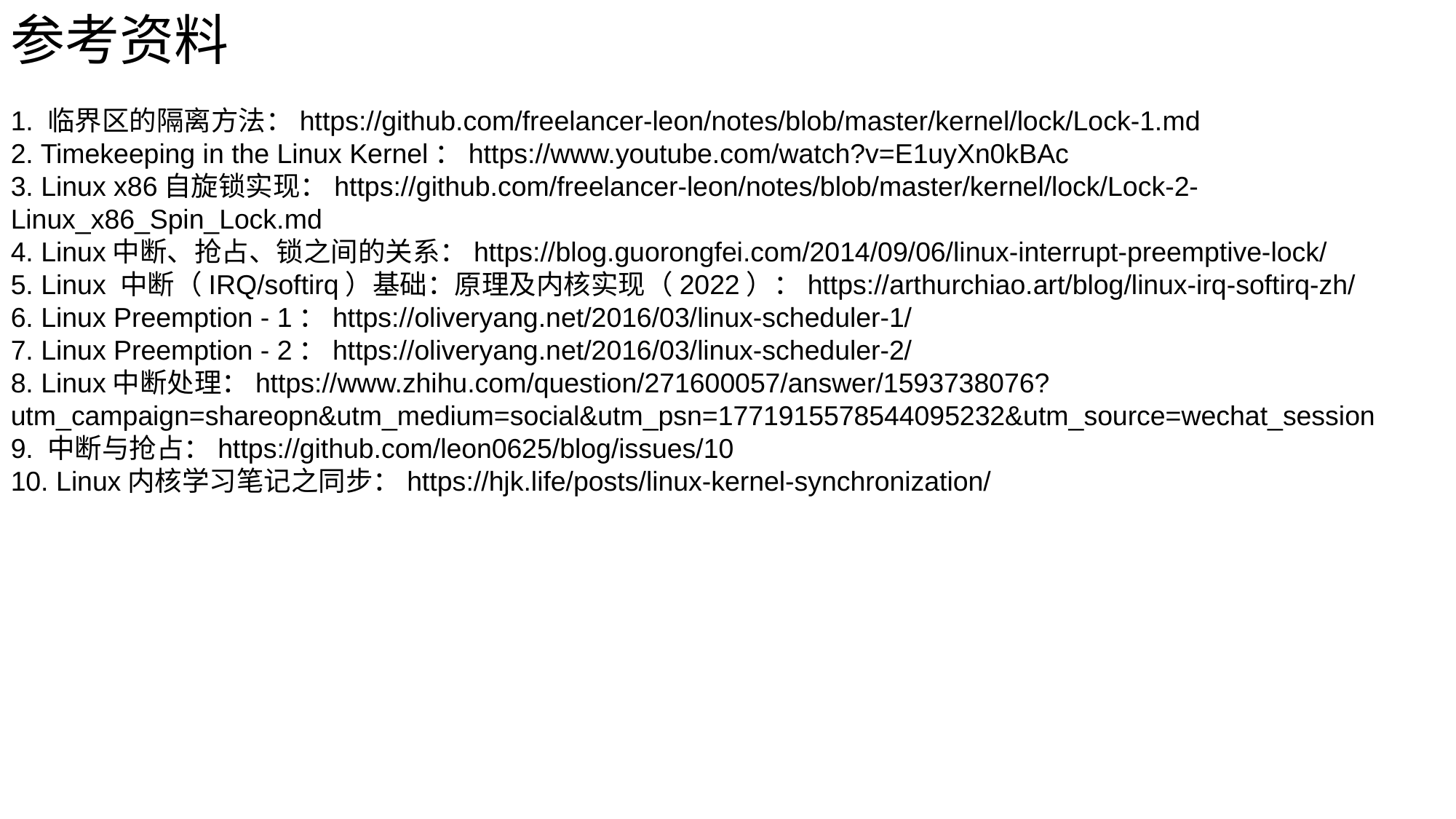

参考资料
1. 临界区的隔离方法：https://github.com/freelancer-leon/notes/blob/master/kernel/lock/Lock-1.md
2. Timekeeping in the Linux Kernel：https://www.youtube.com/watch?v=E1uyXn0kBAc
3. Linux x86自旋锁实现：https://github.com/freelancer-leon/notes/blob/master/kernel/lock/Lock-2-Linux_x86_Spin_Lock.md
4. Linux中断、抢占、锁之间的关系：https://blog.guorongfei.com/2014/09/06/linux-interrupt-preemptive-lock/
5. Linux 中断（IRQ/softirq）基础：原理及内核实现（2022）：https://arthurchiao.art/blog/linux-irq-softirq-zh/
6. Linux Preemption - 1：https://oliveryang.net/2016/03/linux-scheduler-1/
7. Linux Preemption - 2：https://oliveryang.net/2016/03/linux-scheduler-2/
8. Linux中断处理：https://www.zhihu.com/question/271600057/answer/1593738076?utm_campaign=shareopn&utm_medium=social&utm_psn=1771915578544095232&utm_source=wechat_session
9. 中断与抢占：https://github.com/leon0625/blog/issues/10
10. Linux内核学习笔记之同步：https://hjk.life/posts/linux-kernel-synchronization/